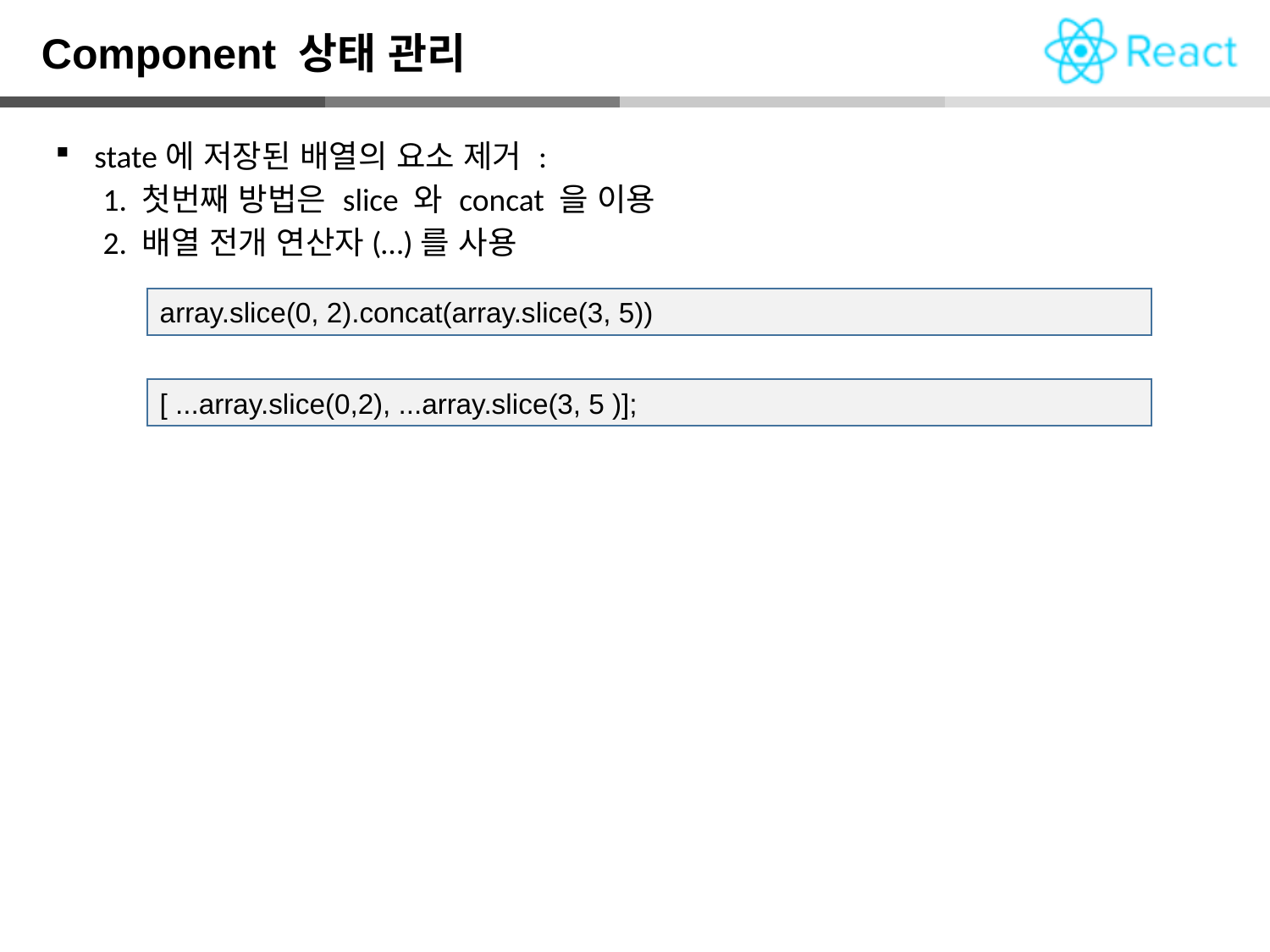

Component 상태 관리
 state에 저장된 배열의 요소 제거 :
1. 첫번째 방법은 slice 와 concat 을 이용
2. 배열 전개 연산자(…)를 사용
array.slice(0, 2).concat(array.slice(3, 5))
[ ...array.slice(0,2), ...array.slice(3, 5 )];